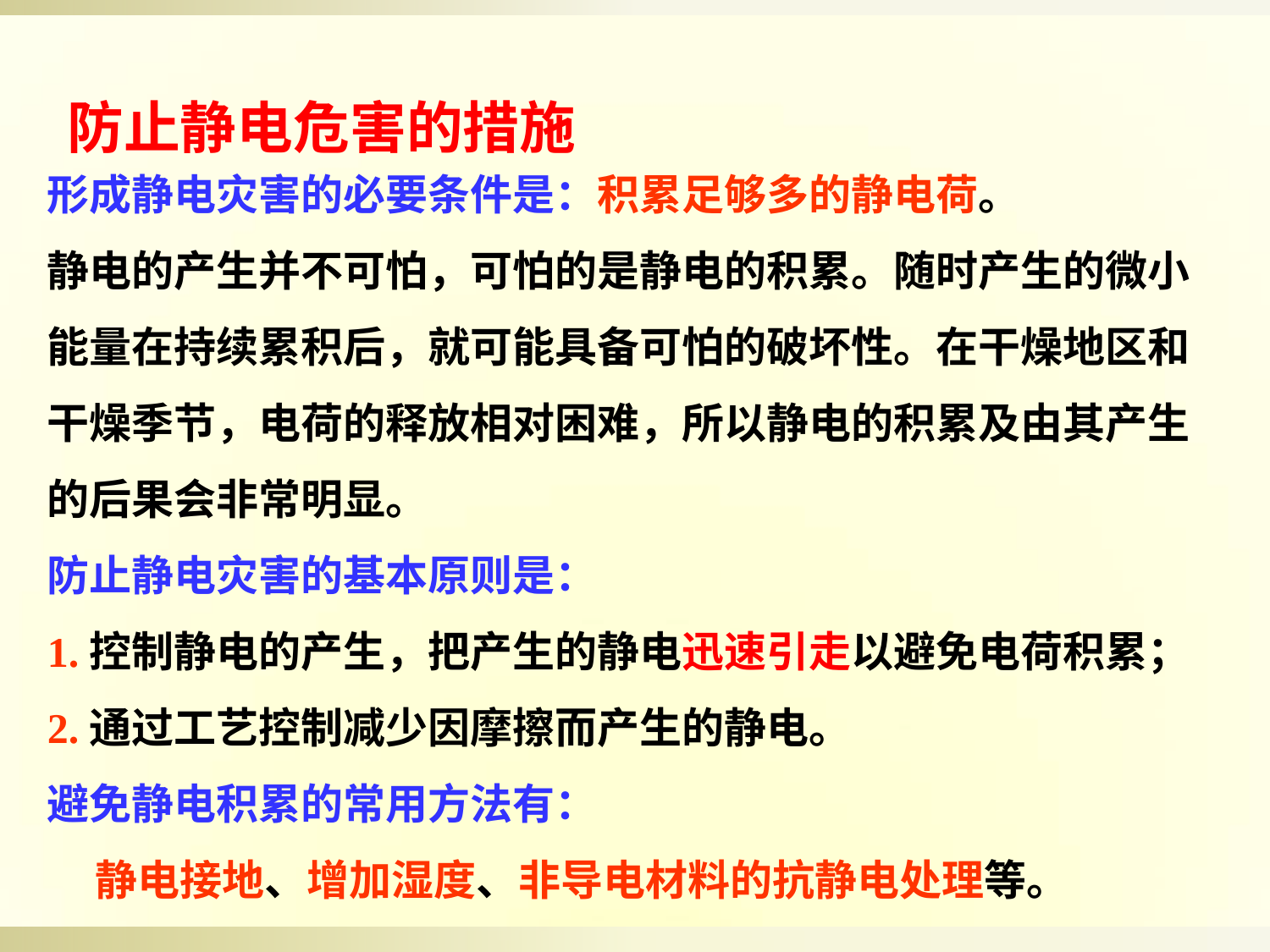

防止静电危害的措施
形成静电灾害的必要条件是：积累足够多的静电荷。
静电的产生并不可怕，可怕的是静电的积累。随时产生的微小能量在持续累积后，就可能具备可怕的破坏性。在干燥地区和干燥季节，电荷的释放相对困难，所以静电的积累及由其产生的后果会非常明显。
防止静电灾害的基本原则是：
1.控制静电的产生，把产生的静电迅速引走以避免电荷积累；
2.通过工艺控制减少因摩擦而产生的静电。
避免静电积累的常用方法有：
    静电接地、增加湿度、非导电材料的抗静电处理等。